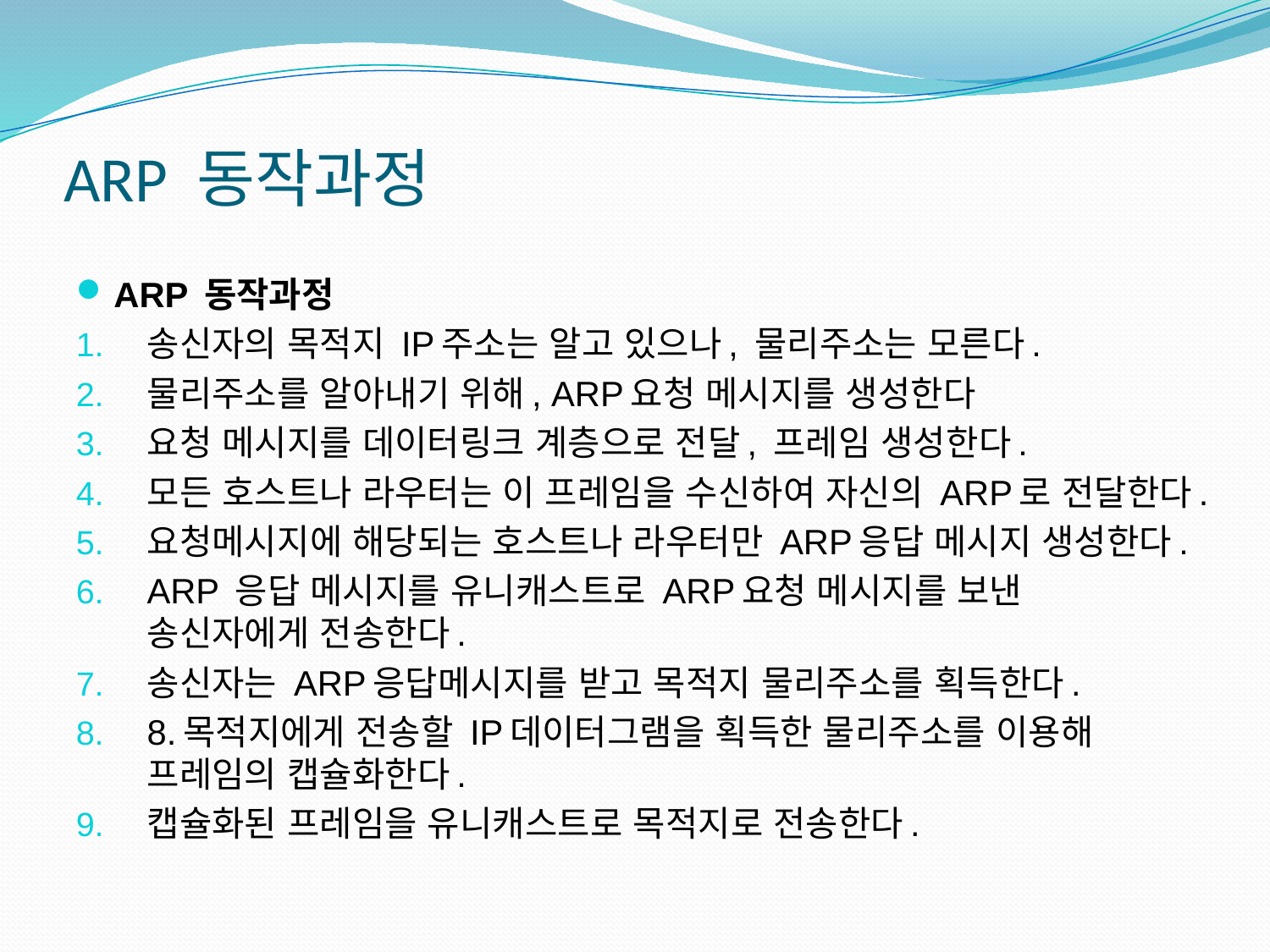

# ARP 동작과정
ARP 동작과정
송신자의 목적지 IP주소는 알고 있으나, 물리주소는 모른다.
물리주소를 알아내기 위해, ARP요청 메시지를 생성한다
요청 메시지를 데이터링크 계층으로 전달, 프레임 생성한다.
모든 호스트나 라우터는 이 프레임을 수신하여 자신의 ARP로 전달한다.
요청메시지에 해당되는 호스트나 라우터만 ARP응답 메시지 생성한다.
ARP 응답 메시지를 유니캐스트로 ARP요청 메시지를 보낸 송신자에게 전송한다.
송신자는 ARP응답메시지를 받고 목적지 물리주소를 획득한다.
8.목적지에게 전송할 IP데이터그램을 획득한 물리주소를 이용해 프레임의 캡슐화한다.
캡슐화된 프레임을 유니캐스트로 목적지로 전송한다.